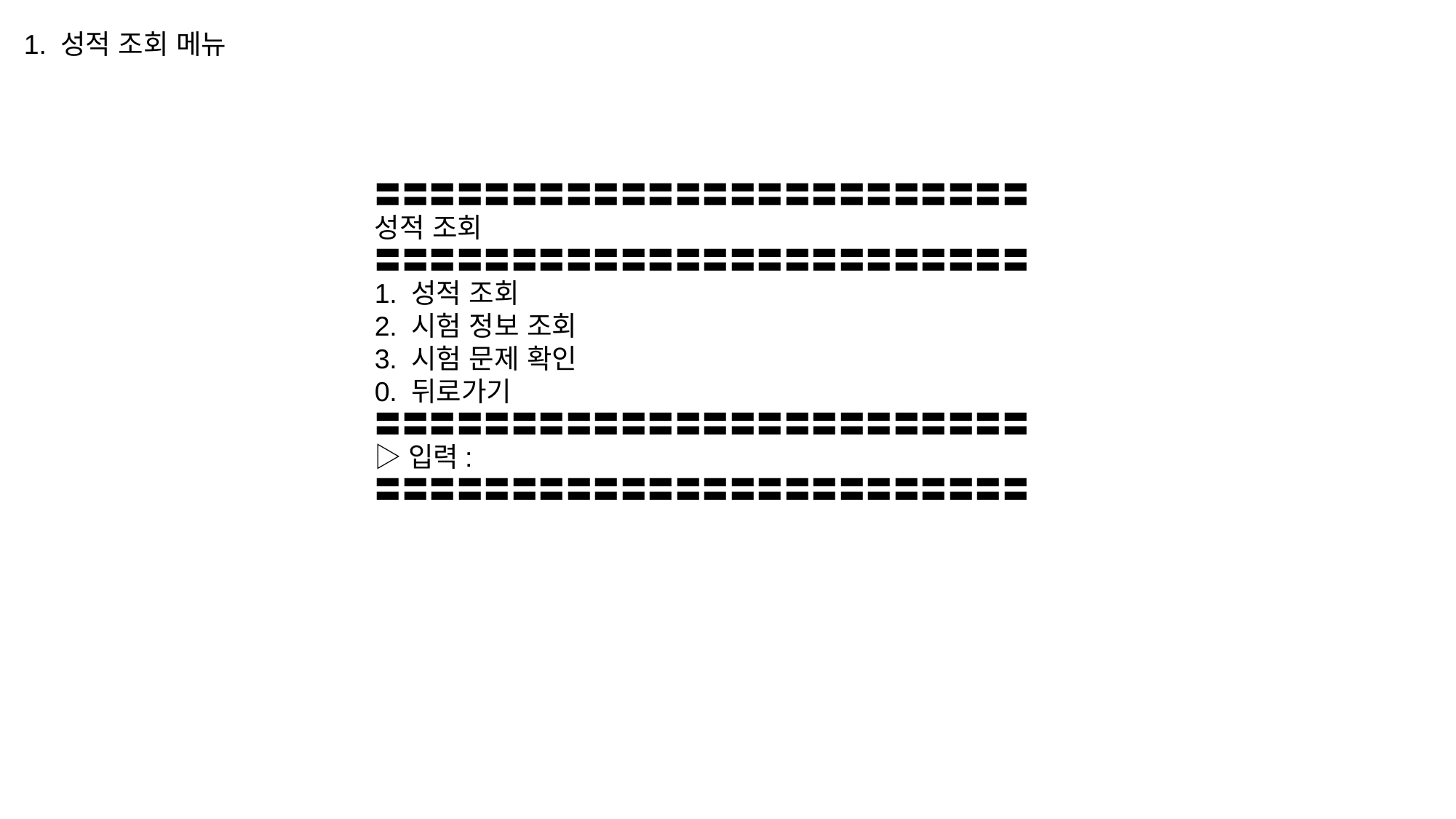

1. 성적 조회 메뉴
〓〓〓〓〓〓〓〓〓〓〓〓〓〓〓〓〓〓〓〓〓〓〓〓
성적 조회
〓〓〓〓〓〓〓〓〓〓〓〓〓〓〓〓〓〓〓〓〓〓〓〓
1. 성적 조회
2. 시험 정보 조회
3. 시험 문제 확인
0. 뒤로가기
〓〓〓〓〓〓〓〓〓〓〓〓〓〓〓〓〓〓〓〓〓〓〓〓
▷입력:
〓〓〓〓〓〓〓〓〓〓〓〓〓〓〓〓〓〓〓〓〓〓〓〓